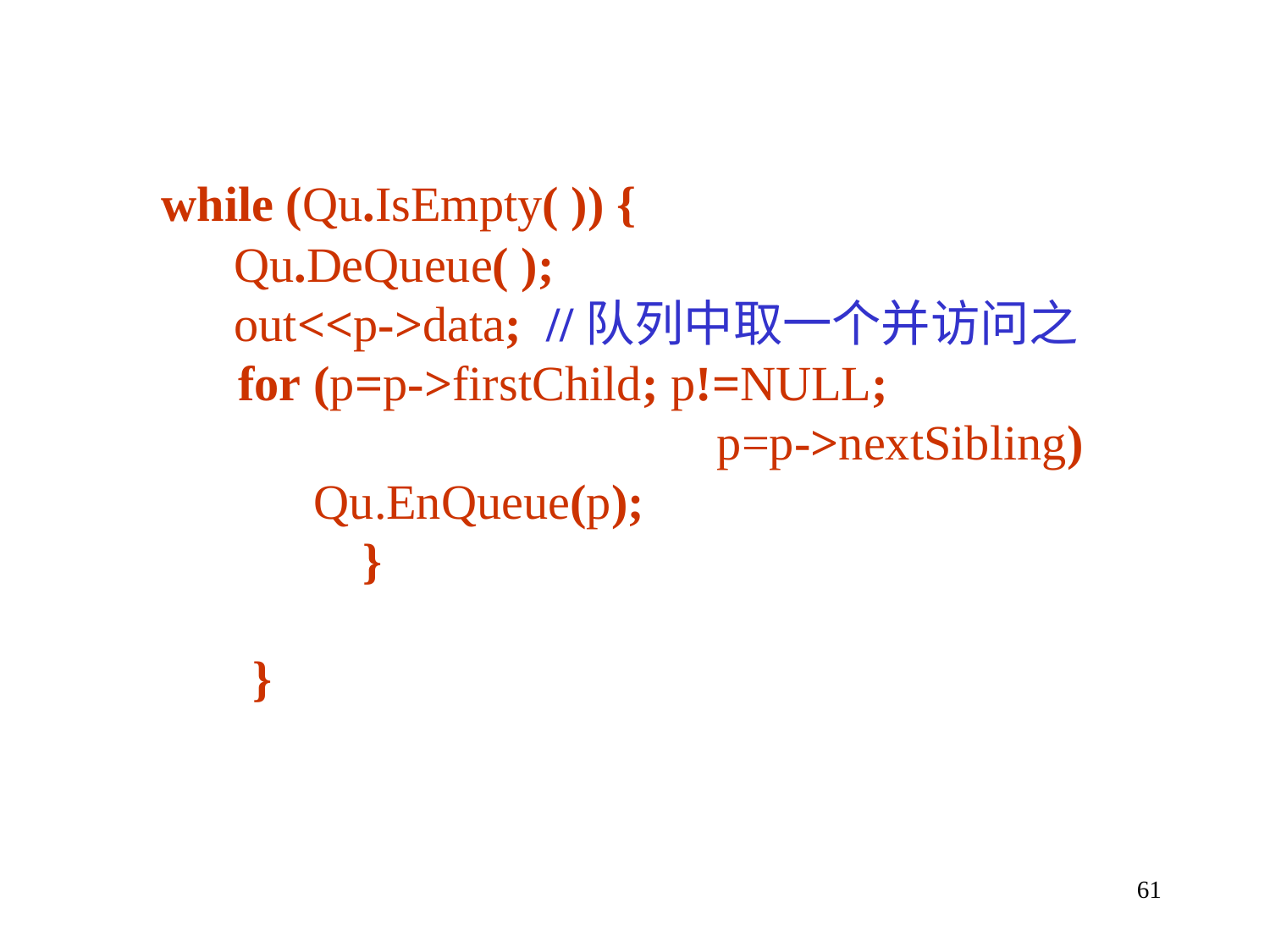

while (Qu.IsEmpty( )) {
              Qu.DeQueue( );
              out<<p->data;  //队列中取一个并访问之
    for (p=p->firstChild; p!=NULL;
                                           p=p->nextSibling)
     Qu.EnQueue(p);
         }

}
61